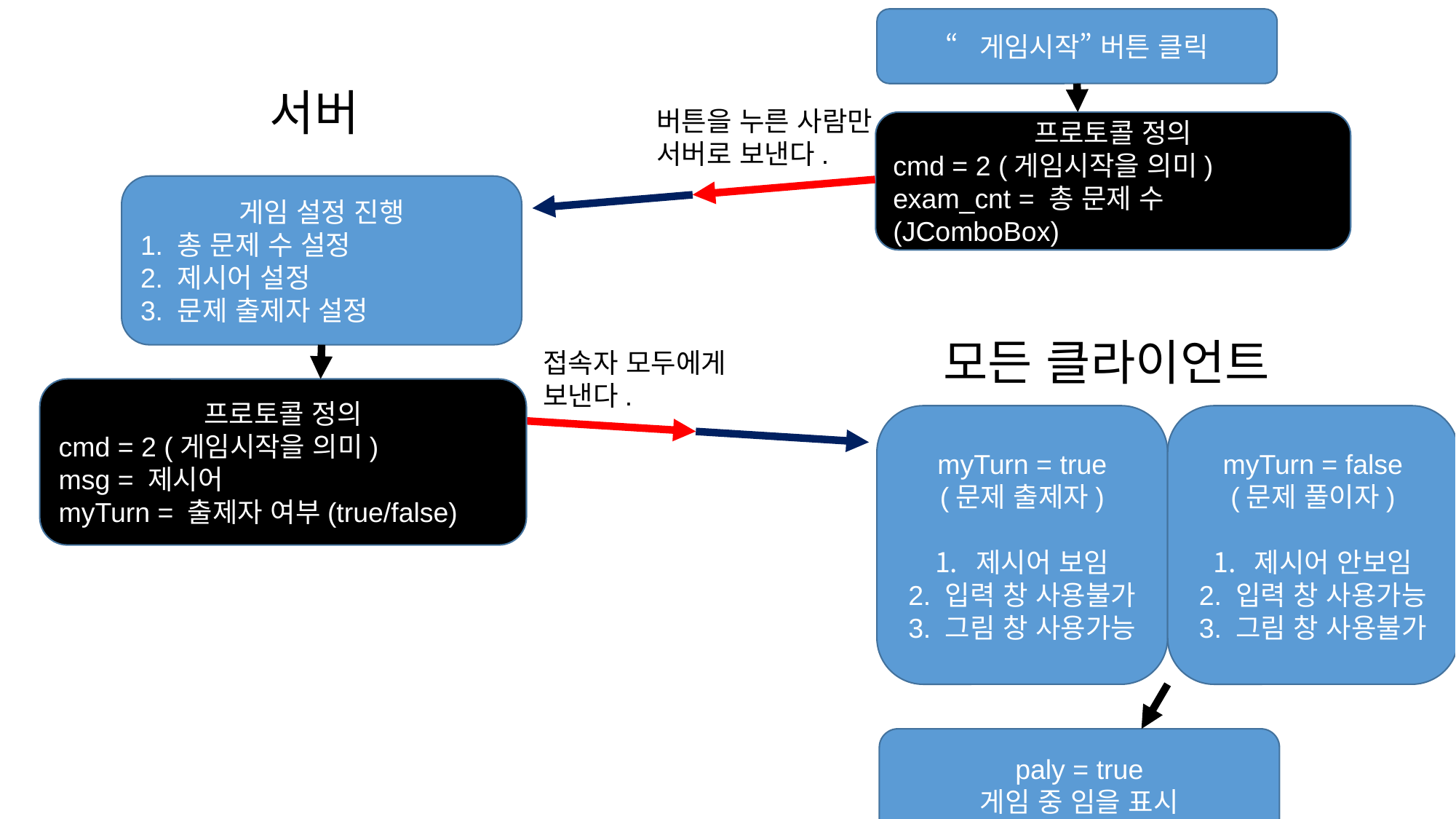

흐름도 3. 게임 설정
버튼을 누른 클라이언트
“게임시작” 버튼 클릭
서버
버튼을 누른 사람만 서버로 보낸다.
프로토콜 정의
cmd = 2 (게임시작을 의미)
exam_cnt = 총 문제 수(JComboBox)
게임 설정 진행
1. 총 문제 수 설정
2. 제시어 설정
3. 문제 출제자 설정
모든 클라이언트
접속자 모두에게 보낸다.
프로토콜 정의
cmd = 2 (게임시작을 의미)
msg = 제시어
myTurn = 출제자 여부(true/false)
myTurn = true
(문제 출제자)

제시어 보임
2. 입력 창 사용불가
3. 그림 창 사용가능
myTurn = false
(문제 풀이자)

제시어 안보임
2. 입력 창 사용가능
3. 그림 창 사용불가
paly = true
게임 중 임을 표시